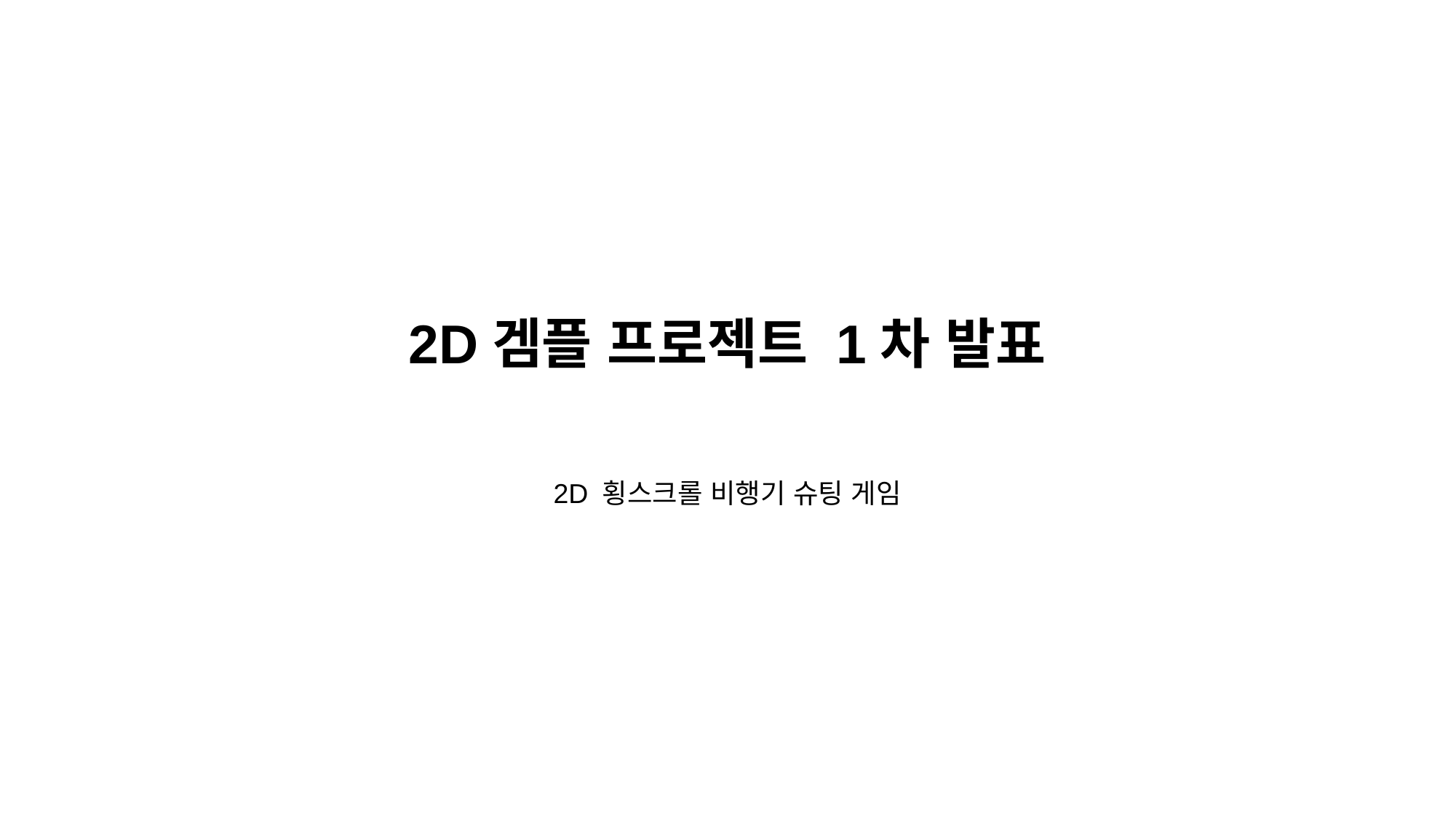

2D겜플 프로젝트 1차 발표
2D 횡스크롤 비행기 슈팅 게임